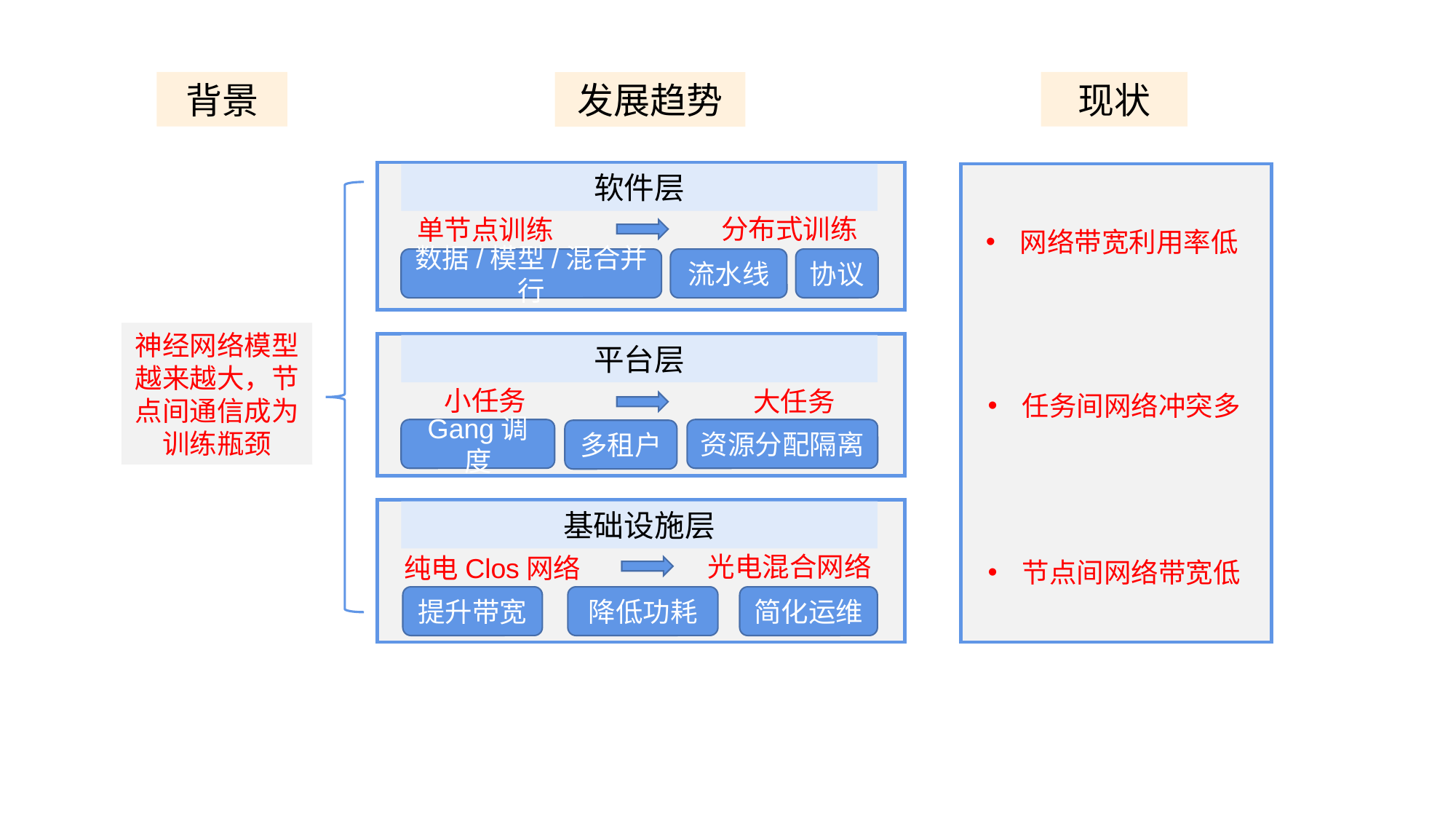

现状
背景
神经网络模型越来越大，节点间通信成为训练瓶颈
发展趋势

软件层
单节点训练

网络带宽利用率低
分布式训练

协议
流水线
数据/模型/混合并行

平台层
小任务
任务间网络冲突多
大任务

资源分配隔离
Gang调度
多租户

基础设施层
纯电Clos网络
节点间网络带宽低
光电混合网络

提升带宽
简化运维
降低功耗